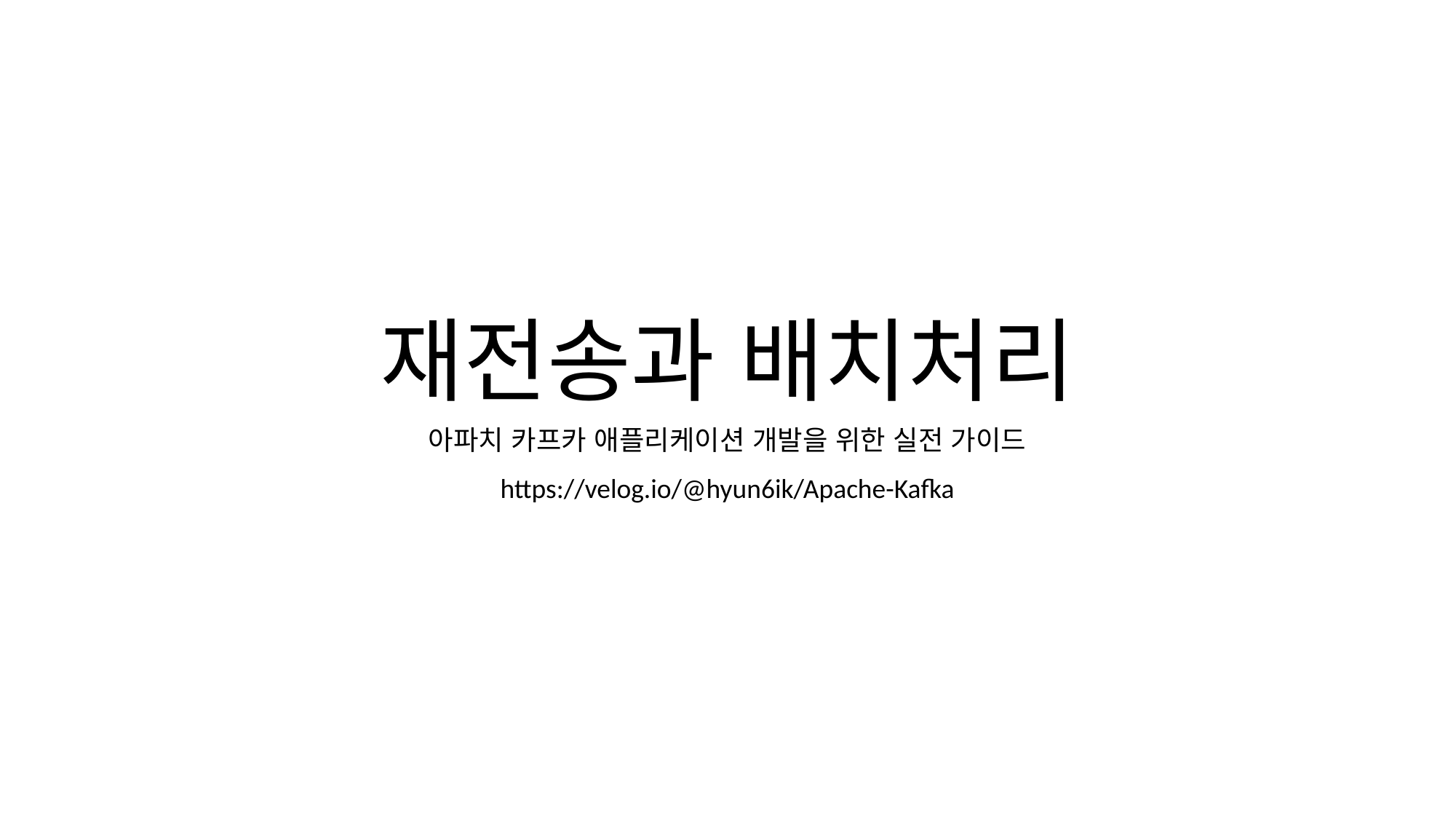

# 재전송과 배치처리
아파치 카프카 애플리케이션 개발을 위한 실전 가이드
https://velog.io/@hyun6ik/Apache-Kafka